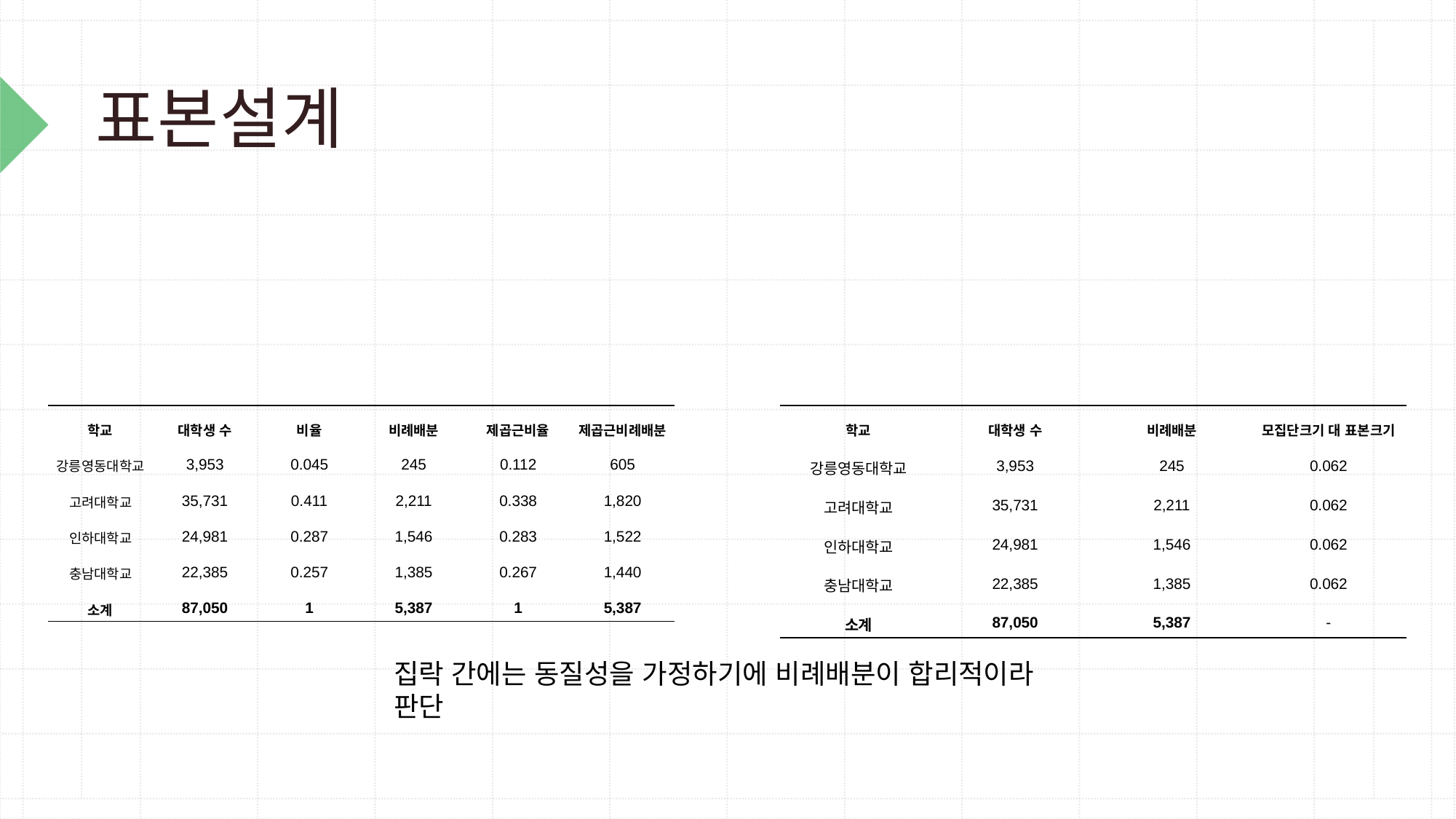

# 표본설계
| 학교 | 대학생 수 | 비율 | 비례배분 | 제곱근비율 | 제곱근비례배분 |
| --- | --- | --- | --- | --- | --- |
| 강릉영동대학교 | 3,953 | 0.045 | 245 | 0.112 | 605 |
| 고려대학교 | 35,731 | 0.411 | 2,211 | 0.338 | 1,820 |
| 인하대학교 | 24,981 | 0.287 | 1,546 | 0.283 | 1,522 |
| 충남대학교 | 22,385 | 0.257 | 1,385 | 0.267 | 1,440 |
| 소계 | 87,050 | 1 | 5,387 | 1 | 5,387 |
| 학교 | 대학생 수 | 비례배분 | 모집단크기 대 표본크기 |
| --- | --- | --- | --- |
| 강릉영동대학교 | 3,953 | 245 | 0.062 |
| 고려대학교 | 35,731 | 2,211 | 0.062 |
| 인하대학교 | 24,981 | 1,546 | 0.062 |
| 충남대학교 | 22,385 | 1,385 | 0.062 |
| 소계 | 87,050 | 5,387 | - |
집락 간에는 동질성을 가정하기에 비례배분이 합리적이라 판단